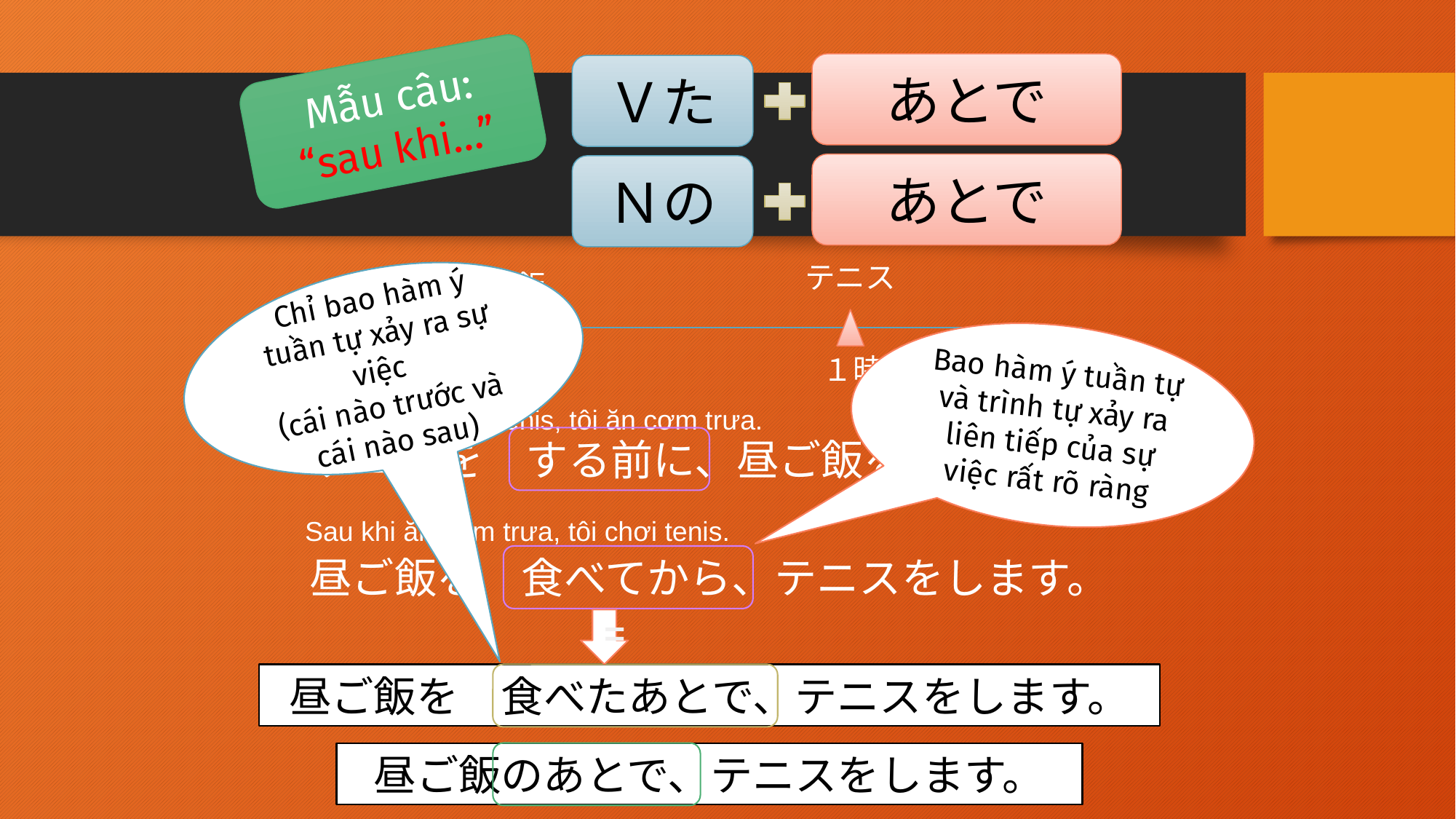

あとで
Ｖた
Mẫu câu:
“sau khi…”

あとで
Ｎの

テニス
昼ご飯
Chỉ bao hàm ý tuần tự xảy ra sự việc
(cái nào trước và cái nào sau)

Bao hàm ý tuần tự và trình tự xảy ra liên tiếp của sự việc rất rõ ràng
１時
１２時
Trước khi chơi tenis, tôi ăn cơm trưa.
テニスを　する前に、昼ご飯を食べます。

Sau khi ăn cơm trưa, tôi chơi tenis.
昼ご飯を　食べてから、テニスをします。

=
昼ご飯を　食べたあとで、テニスをします。

昼ご飯のあとで、テニスをします。